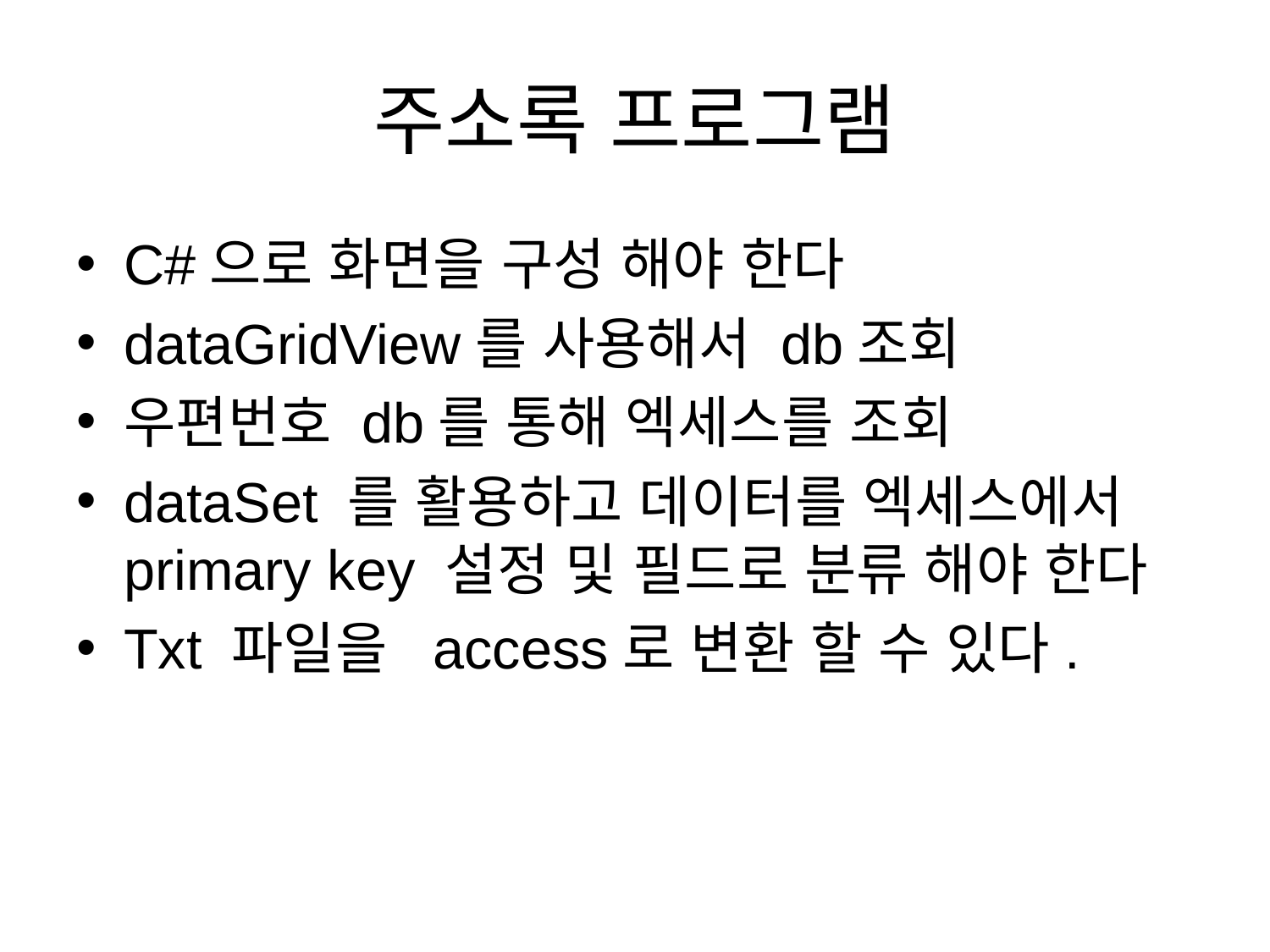

# 주소록 프로그램
C#으로 화면을 구성 해야 한다
dataGridView를 사용해서 db조회
우편번호 db를 통해 엑세스를 조회
dataSet 를 활용하고 데이터를 엑세스에서 primary key 설정 및 필드로 분류 해야 한다
Txt 파일을  access로 변환 할 수 있다.